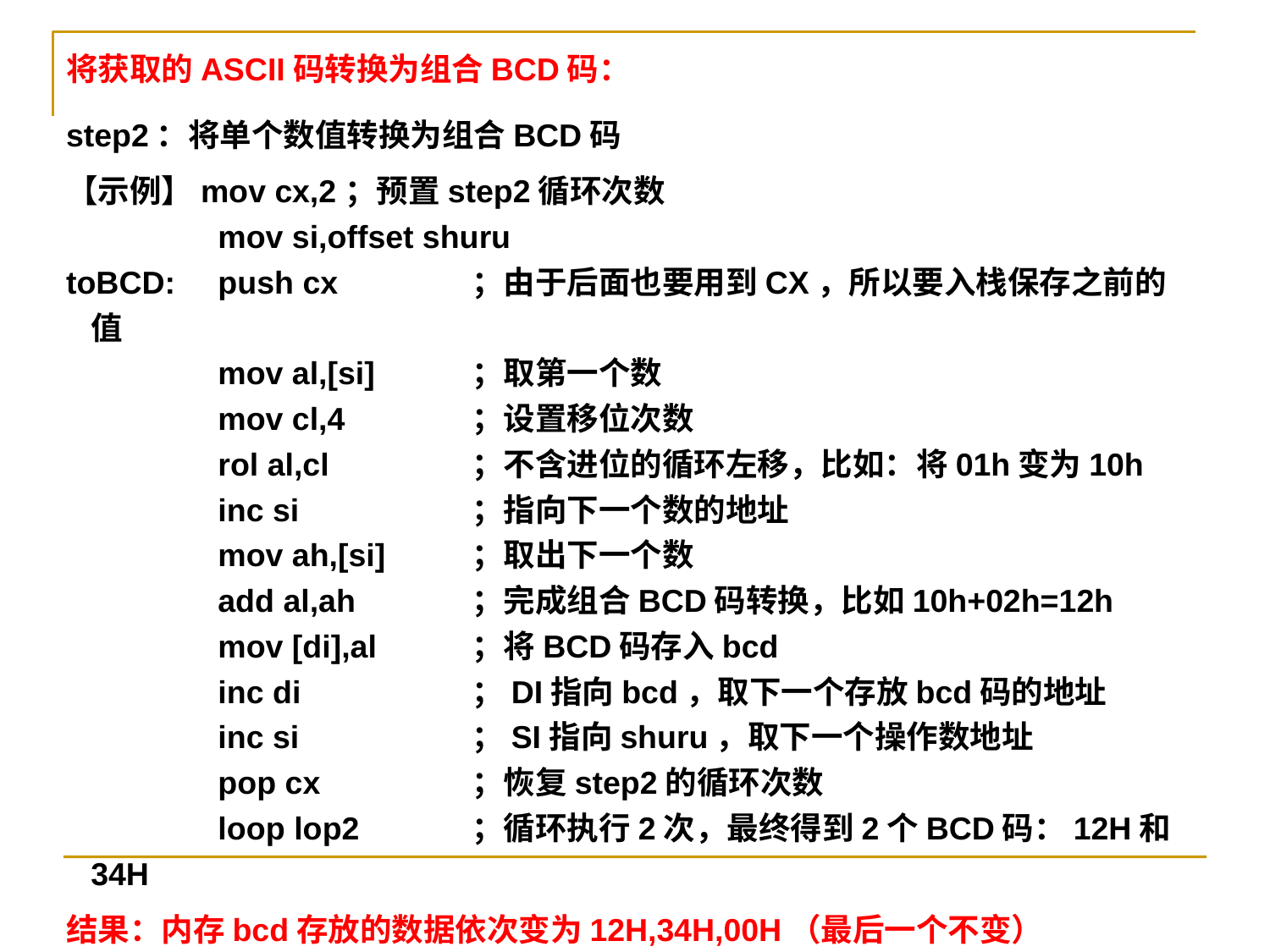

将获取的ASCII码转换为组合BCD码：
step2：将单个数值转换为组合BCD码
【示例】mov cx,2	；预置step2循环次数
		mov si,offset shuru
toBCD:	push cx		；由于后面也要用到CX，所以要入栈保存之前的值
		mov al,[si]	；取第一个数
		mov cl,4	；设置移位次数
		rol al,cl		；不含进位的循环左移，比如：将01h变为10h
		inc si		；指向下一个数的地址
		mov ah,[si]	；取出下一个数
		add al,ah	；完成组合BCD码转换，比如10h+02h=12h
		mov [di],al	；将BCD码存入bcd
		inc di		；DI指向bcd，取下一个存放bcd码的地址
		inc si		；SI指向shuru，取下一个操作数地址
		pop cx		；恢复step2的循环次数
		loop lop2	；循环执行2次，最终得到2个BCD码：12H和34H
结果：内存bcd存放的数据依次变为12H,34H,00H（最后一个不变）